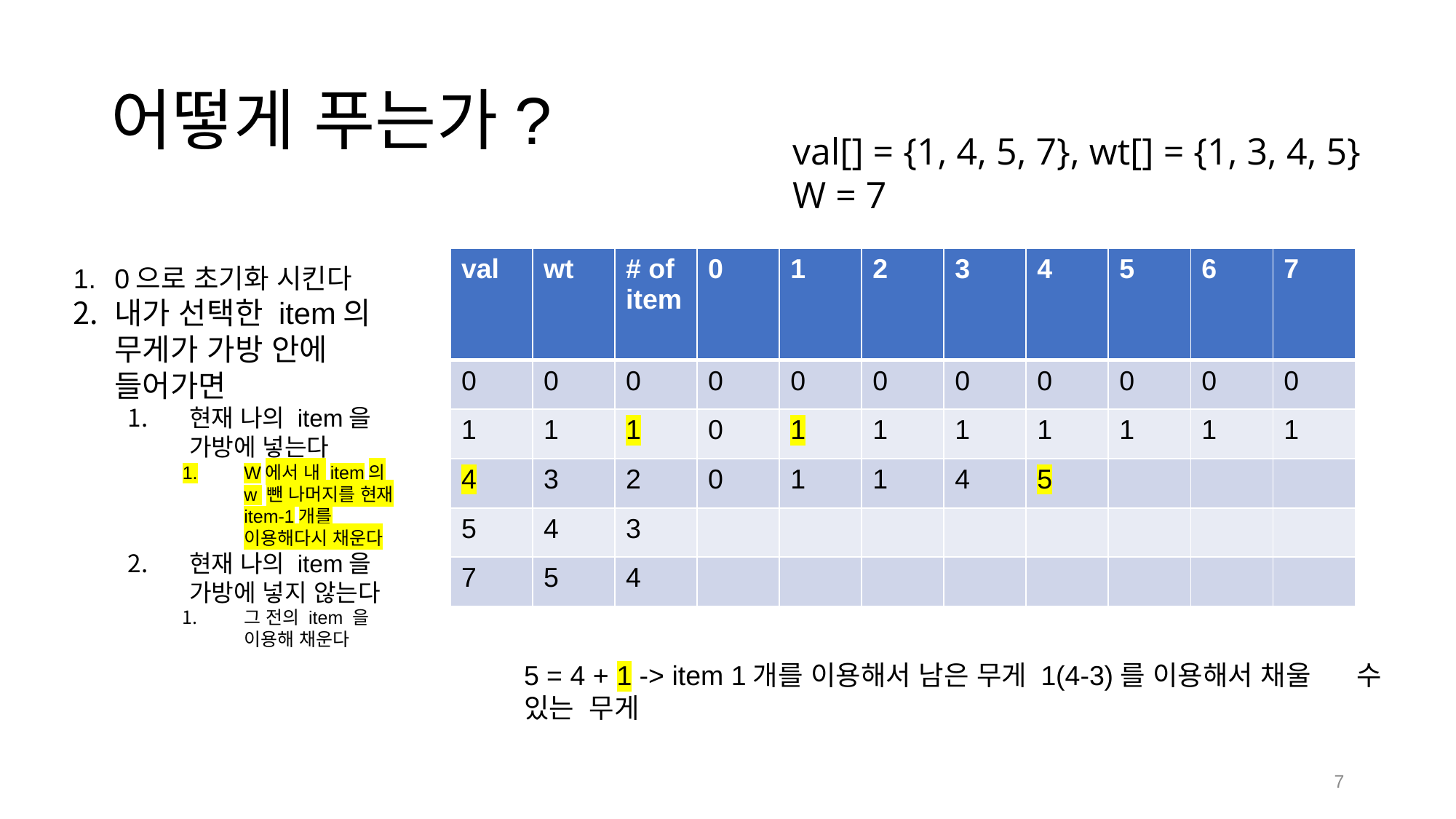

# 어떻게 푸는가?
val[] = {1, 4, 5, 7}, wt[] = {1, 3, 4, 5}
W = 7
| val | wt | # of item | 0 | 1 | 2 | 3 | 4 | 5 | 6 | 7 |
| --- | --- | --- | --- | --- | --- | --- | --- | --- | --- | --- |
| 0 | 0 | 0 | 0 | 0 | 0 | 0 | 0 | 0 | 0 | 0 |
| 1 | 1 | 1 | 0 | 1 | 1 | 1 | 1 | 1 | 1 | 1 |
| 4 | 3 | 2 | 0 | 1 | 1 | 4 | 5 |  |  |  |
| 5 | 4 | 3 |  |  |  |  |  |  |  |  |
| 7 | 5 | 4 |  |  |  |  |  |  |  |  |
0으로 초기화 시킨다
내가 선택한 item의 무게가 가방 안에 들어가면
현재 나의 item을 가방에 넣는다
W에서 내 item의 w 뺀 나머지를 현재 item-1개를 이용해다시 채운다
현재 나의 item을 가방에 넣지 않는다
그 전의 item 을 이용해 채운다

5 = 4 + 1 -> item 1개를 이용해서 남은 무게 1(4-3)를 이용해서 채울      수 있는  무게
7